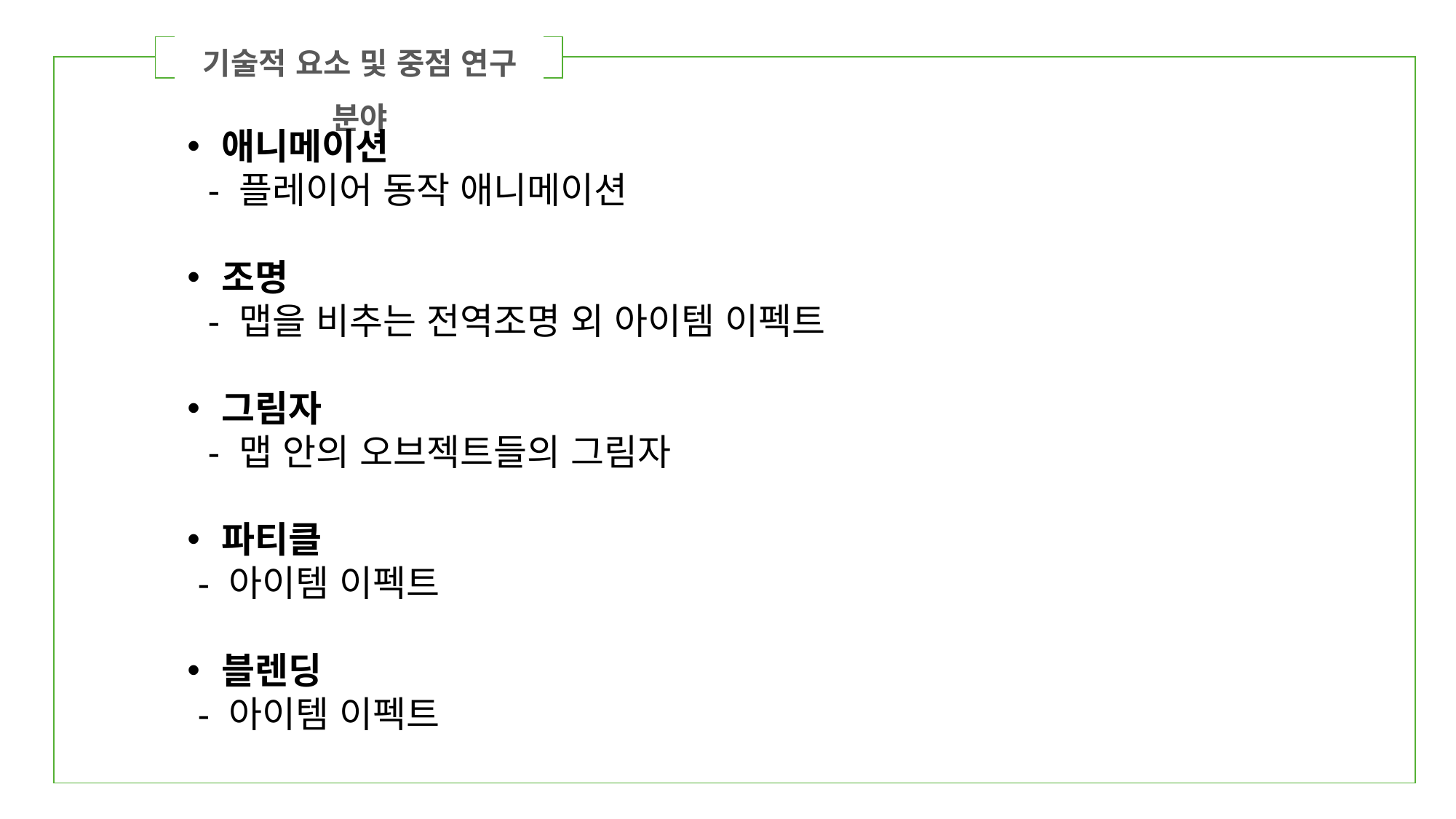

기술적 요소 및 중점 연구 분야
|  | ㅂ |  |
| --- | --- | --- |

애니메이션
  - 플레이어 동작 애니메이션

조명
  - 맵을 비추는 전역조명 외 아이템 이펙트

그림자
  - 맵 안의 오브젝트들의 그림자

파티클
 - 아이템 이펙트

블렌딩
 - 아이템 이펙트